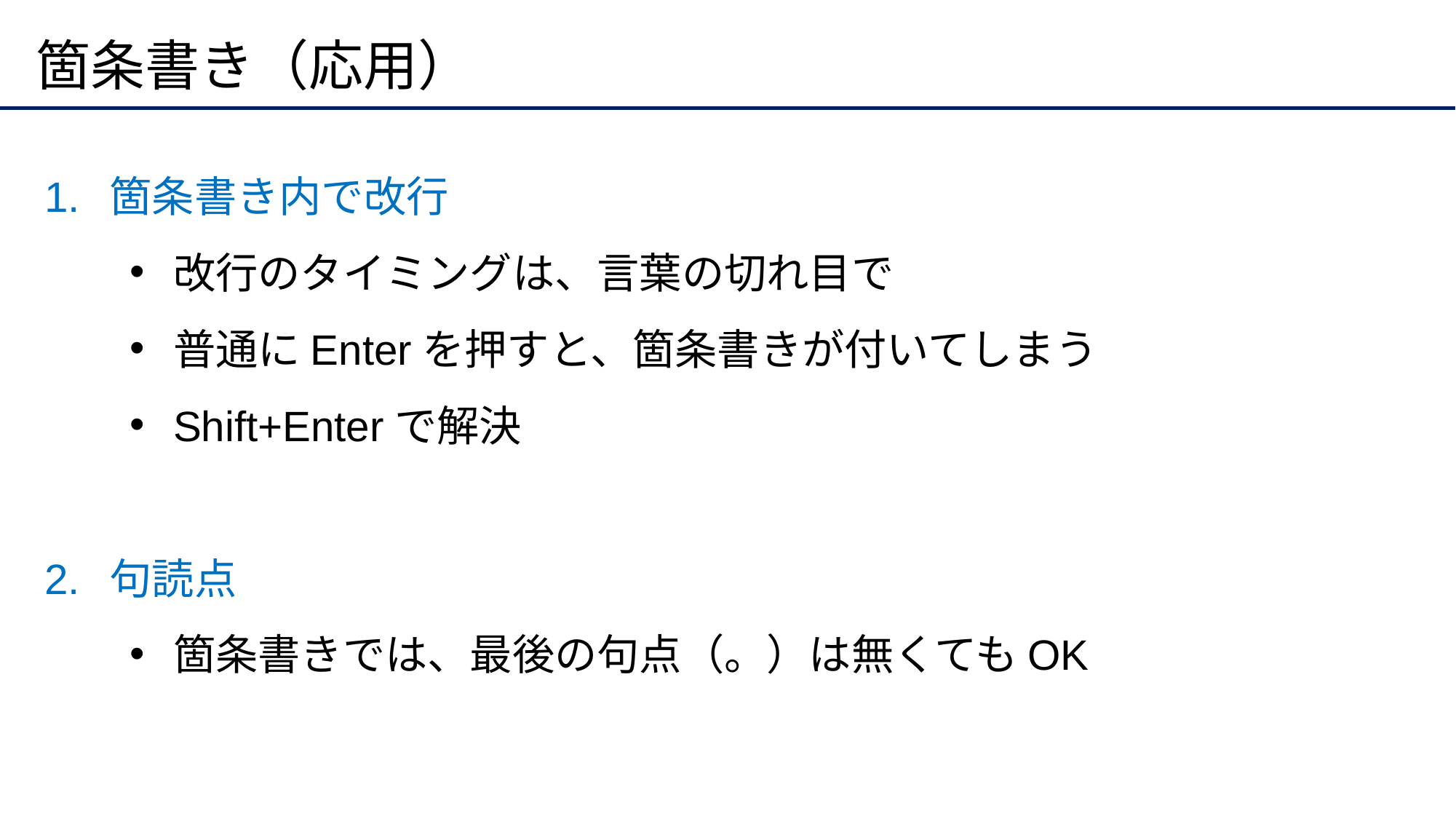

# 箇条書き（応用）
箇条書き内で改行
改行のタイミングは、言葉の切れ目で
普通にEnterを押すと、箇条書きが付いてしまう
Shift+Enterで解決

句読点
箇条書きでは、最後の句点（。）は無くてもOK